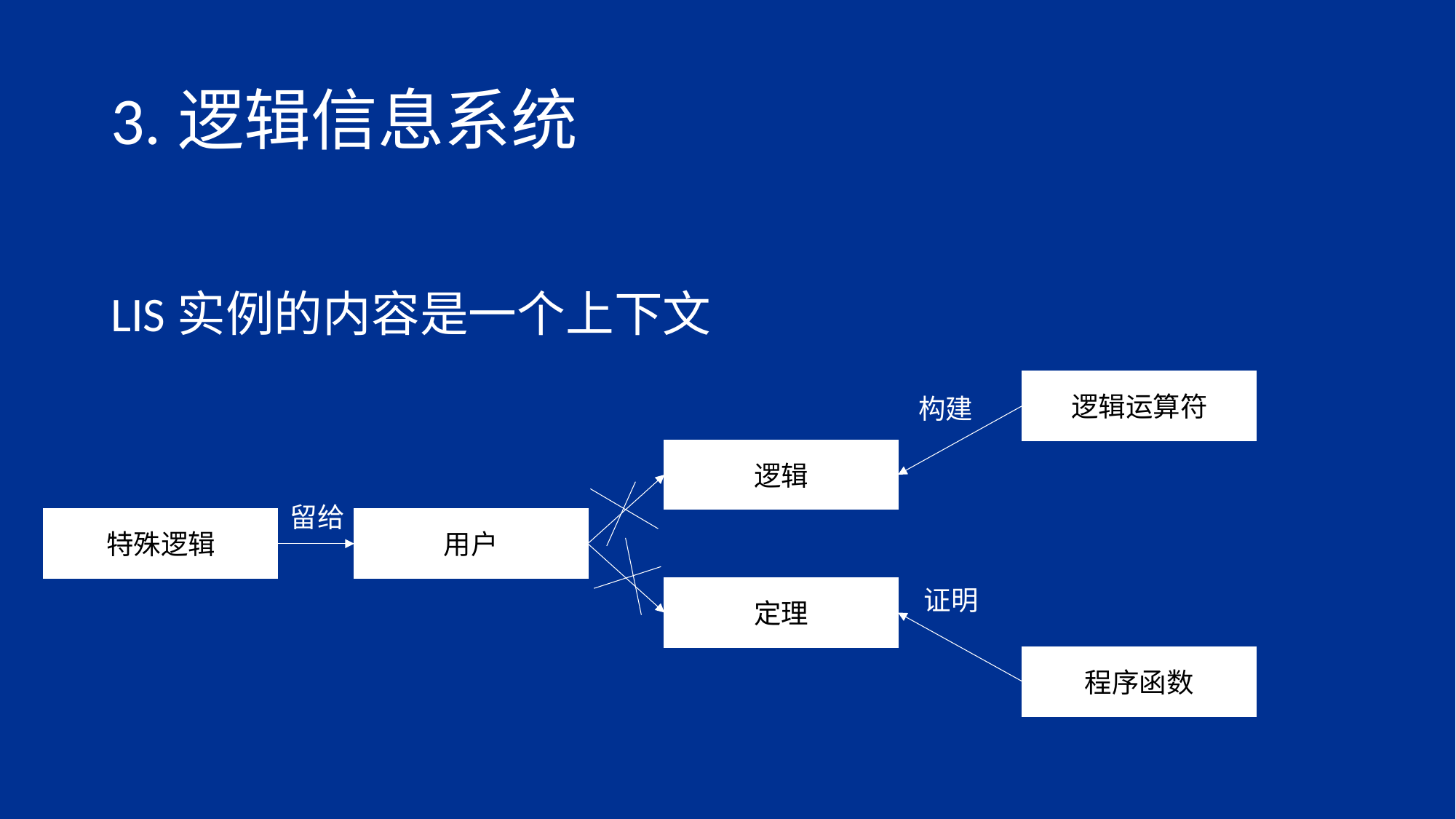

# 3.逻辑信息系统
LIS实例的内容是一个上下文
逻辑运算符
构建
逻辑
留给
特殊逻辑
用户
证明
定理
程序函数